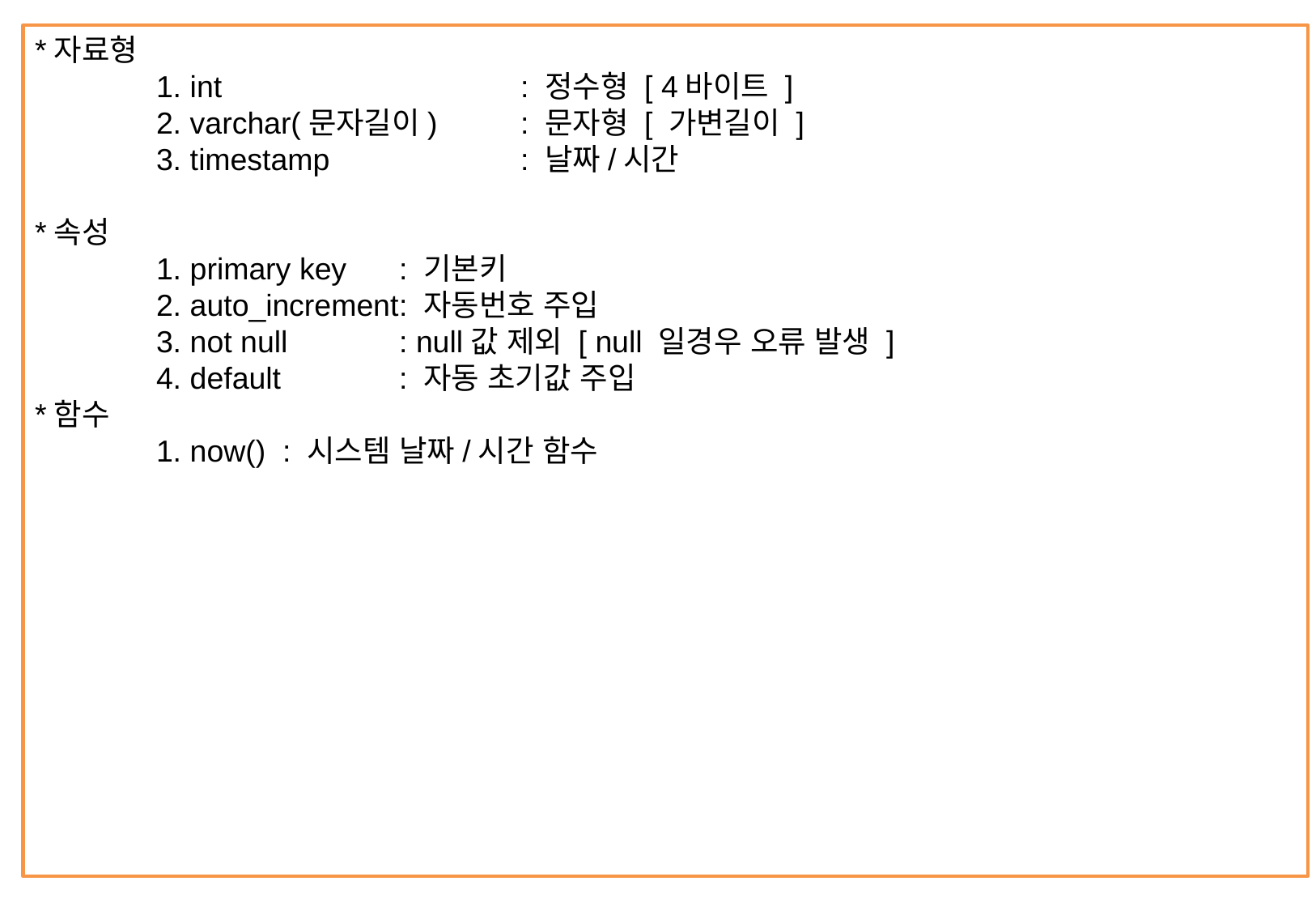

*자료형
	1. int 			: 정수형 [ 4바이트 ]
	2. varchar(문자길이)	: 문자형 [ 가변길이 ]
	3. timestamp		: 날짜/시간

*속성
	1. primary key 	: 기본키
	2. auto_increment	: 자동번호 주입
	3. not null 	: null값 제외 [ null 일경우 오류 발생 ]
	4. default 	: 자동 초기값 주입
*함수
	1. now()  : 시스템 날짜/시간 함수